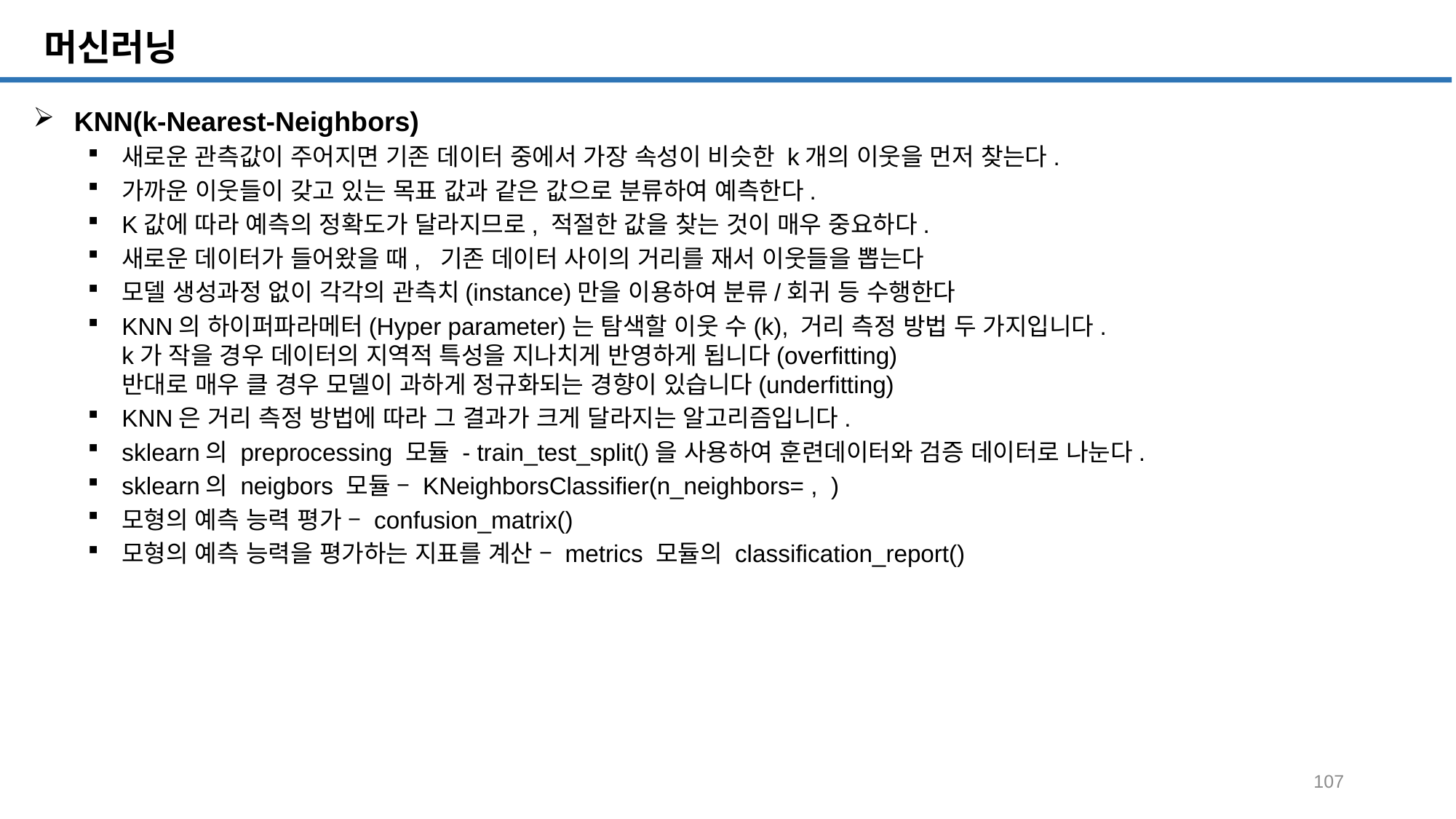

SQL 튜닝 개요
# 머신러닝

KNN(k-Nearest-Neighbors)
새로운 관측값이 주어지면 기존 데이터 중에서 가장 속성이 비슷한 k개의 이웃을 먼저 찾는다.
가까운 이웃들이 갖고 있는 목표 값과 같은 값으로 분류하여 예측한다.
K값에 따라 예측의 정확도가 달라지므로, 적절한 값을 찾는 것이 매우 중요하다.
새로운 데이터가 들어왔을 때,  기존 데이터 사이의 거리를 재서 이웃들을 뽑는다
모델 생성과정 없이 각각의 관측치(instance)만을 이용하여 분류/회귀 등 수행한다
KNN의 하이퍼파라메터(Hyper parameter)는 탐색할 이웃 수(k), 거리 측정 방법 두 가지입니다.
k가 작을 경우 데이터의 지역적 특성을 지나치게 반영하게 됩니다(overfitting)
반대로 매우 클 경우 모델이 과하게 정규화되는 경향이 있습니다(underfitting)
KNN은 거리 측정 방법에 따라 그 결과가 크게 달라지는 알고리즘입니다.
sklearn의 preprocessing 모듈 - train_test_split()을 사용하여 훈련데이터와 검증 데이터로 나눈다.
sklearn의 neigbors 모듈 – KNeighborsClassifier(n_neighbors= ,  )
모형의 예측 능력 평가 – confusion_matrix()
모형의 예측 능력을 평가하는 지표를 계산 – metrics 모듈의 classification_report()
107